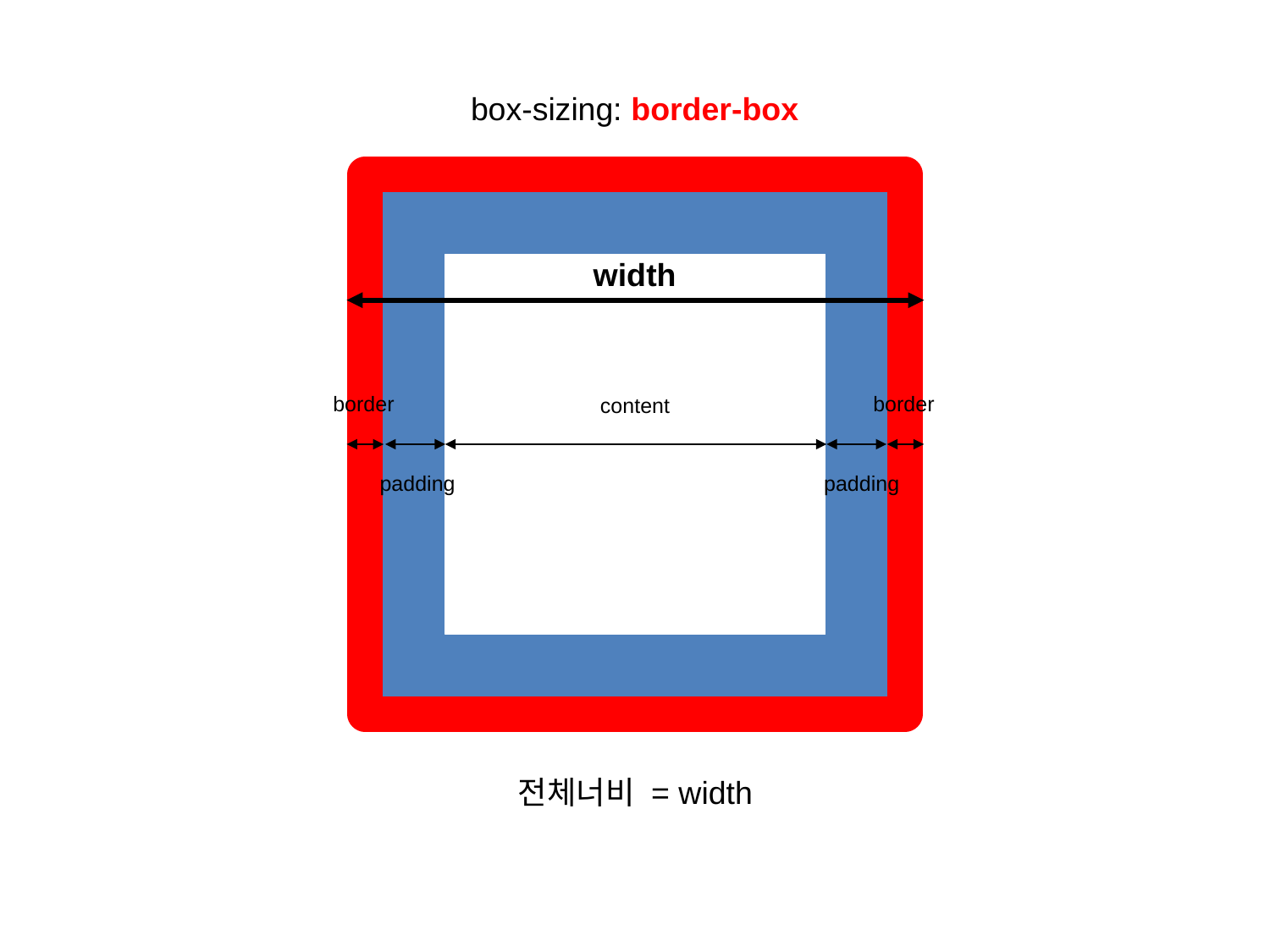

box-sizing: border-box

width

border
border
content
padding
padding
전체너비 = width